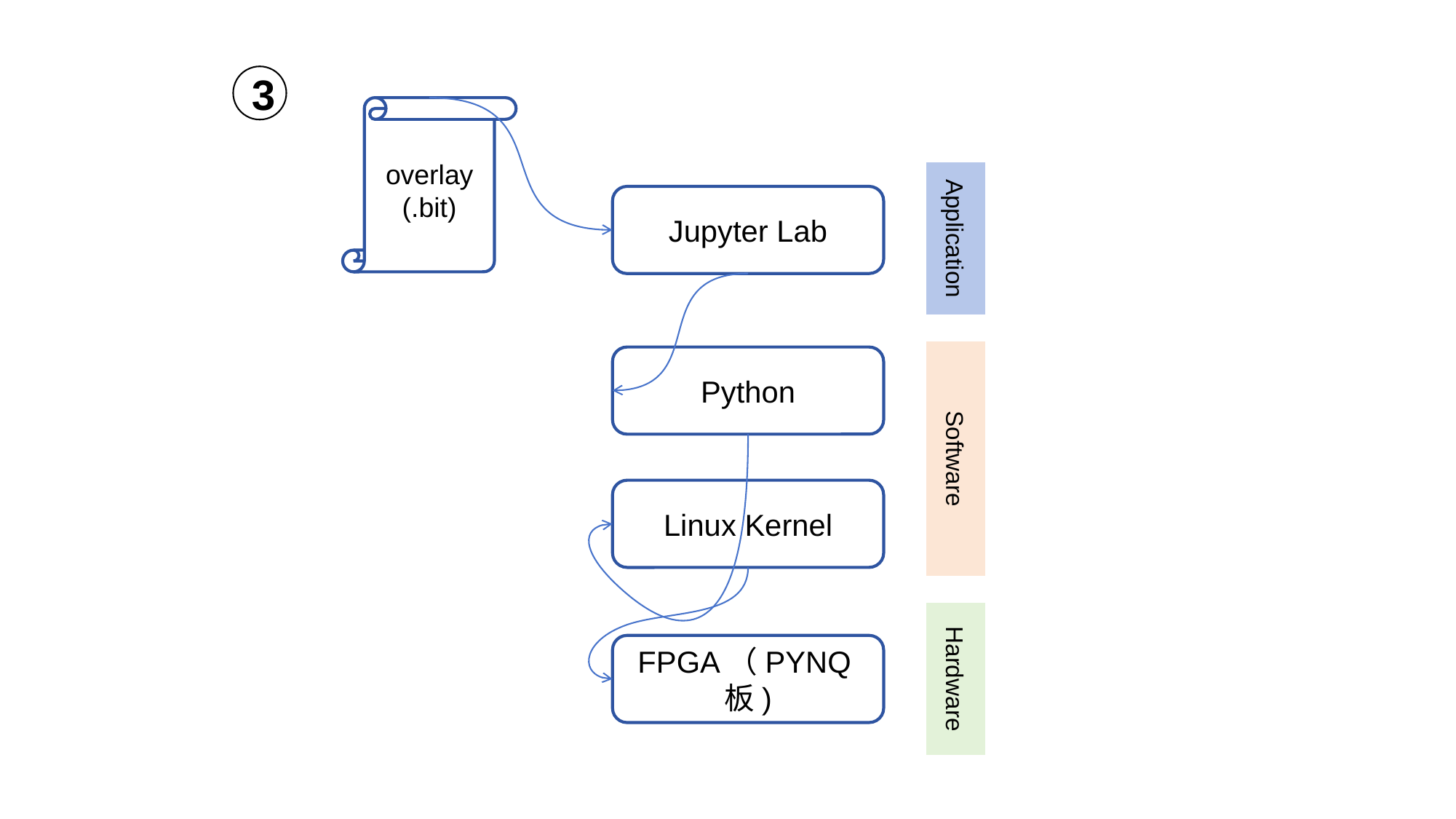

3
overlay
(.bit)
Jupyter Lab
Application
Python
Software
Linux Kernel
FPGA（PYNQ板)
Hardware